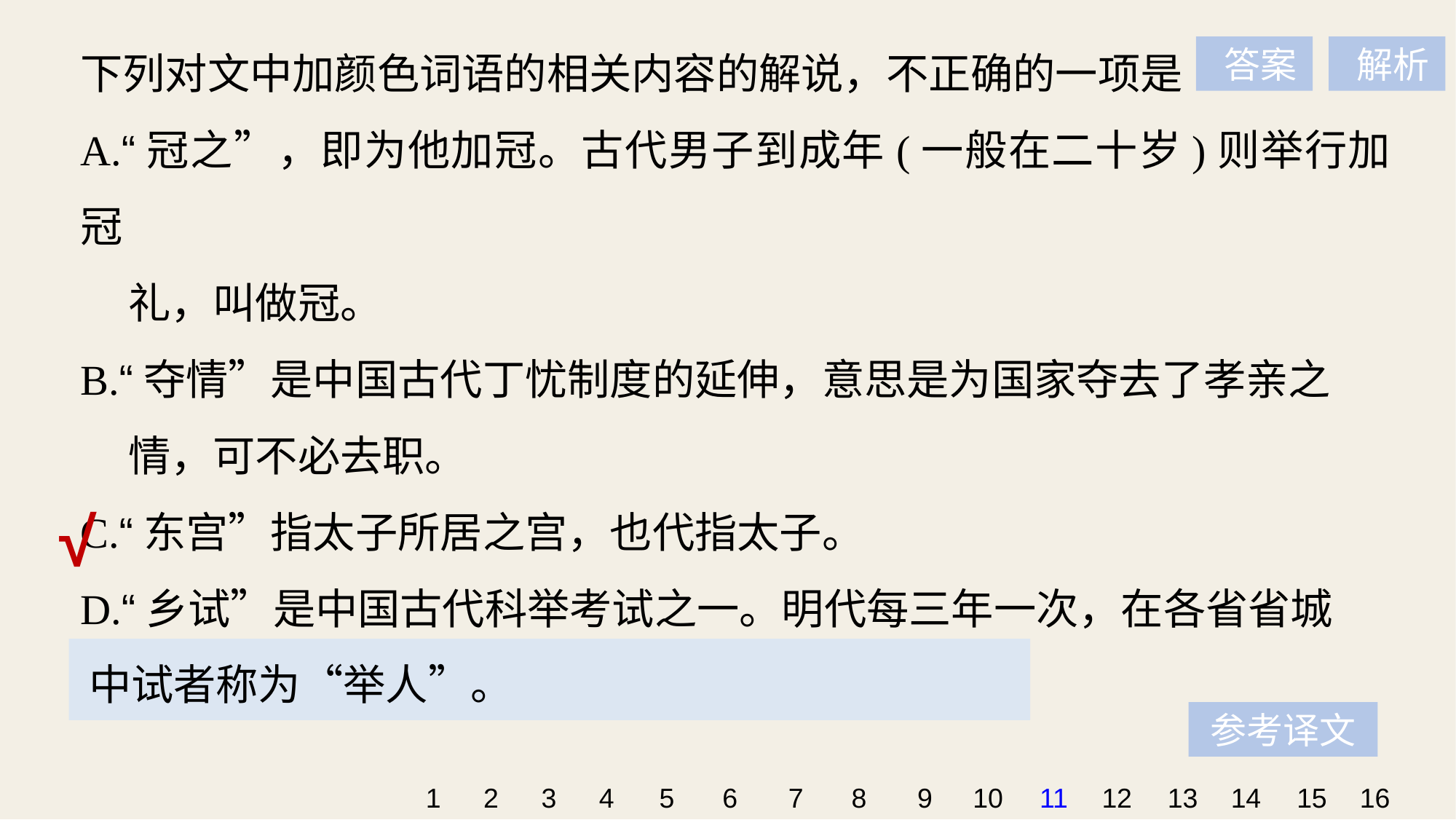

下列对文中加颜色词语的相关内容的解说，不正确的一项是
A.“冠之”，即为他加冠。古代男子到成年(一般在二十岁)则举行加冠
    礼，叫做冠。
B.“夺情”是中国古代丁忧制度的延伸，意思是为国家夺去了孝亲之
    情，可不必去职。
C.“东宫”指太子所居之宫，也代指太子。
D.“乡试”是中国古代科举考试之一。明代每三年一次，在各省省城
    举行，人们把中试者称为“秀才”。
 答案
 解析
√
中试者称为“举人”。

参考译文
1
2
3
4
5
6
7
8
9
10
11
12
13
14
15
16